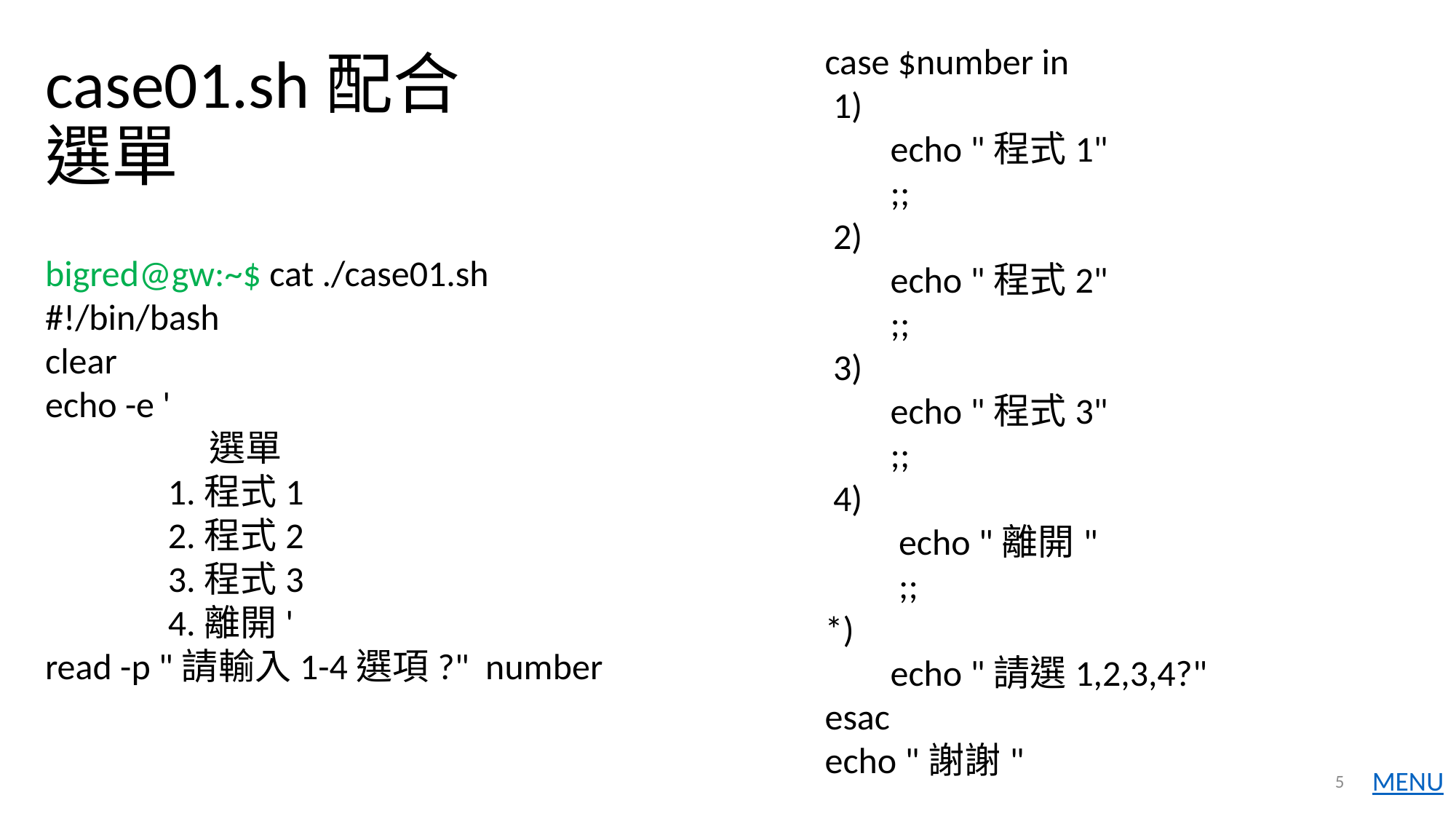

case $number in
 1)
        echo "程式1"
        ;;
 2)
        echo "程式2"
        ;;
 3)
        echo "程式3"
        ;;
 4)
         echo "離開"
         ;;
*)
        echo "請選1,2,3,4?"
esac
echo "謝謝"
# case01.sh配合 選單
bigred@gw:~$ cat ./case01.sh
#!/bin/bash
clear
echo -e '
                   選單
               1.程式1
               2.程式2
               3.程式3
               4.離開'
read -p "請輸入1-4選項?"  number

5